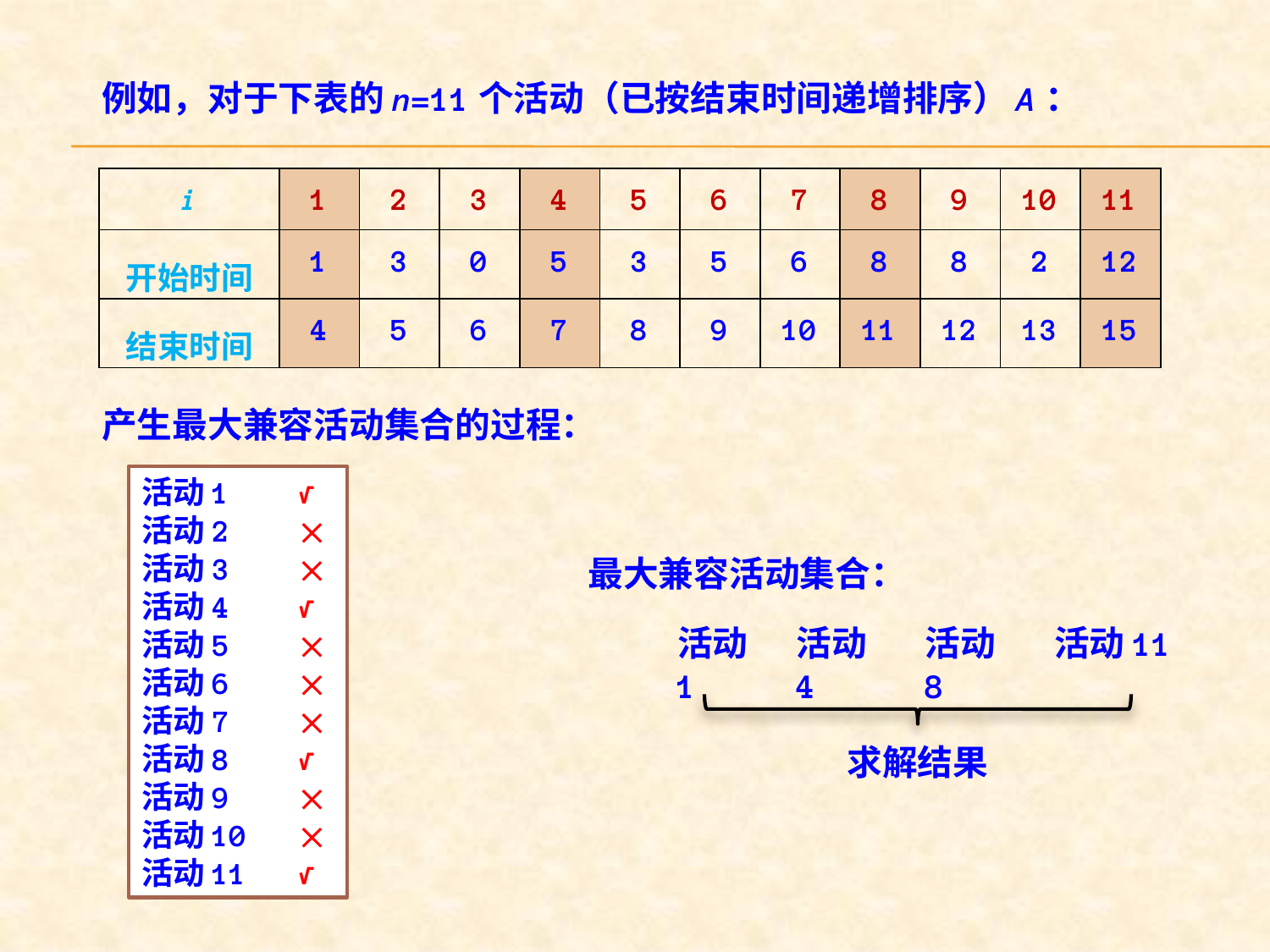

例如，对于下表的n=11个活动（已按结束时间递增排序）A：
| i | 1 | 2 | 3 | 4 | 5 | 6 | 7 | 8 | 9 | 10 | 11 |
| --- | --- | --- | --- | --- | --- | --- | --- | --- | --- | --- | --- |
| 开始时间 | 1 | 3 | 0 | 5 | 3 | 5 | 6 | 8 | 8 | 2 | 12 |
| 结束时间 | 4 | 5 | 6 | 7 | 8 | 9 | 10 | 11 | 12 | 13 | 15 |
产生最大兼容活动集合的过程：
活动1    √
活动2    ×
活动3    ×
活动4    √
活动5    ×
活动6    ×
活动7    ×
活动8    √
活动9    ×
活动10   ×
活动11   √
最大兼容活动集合：
活动1
活动4
活动8
活动11

求解结果